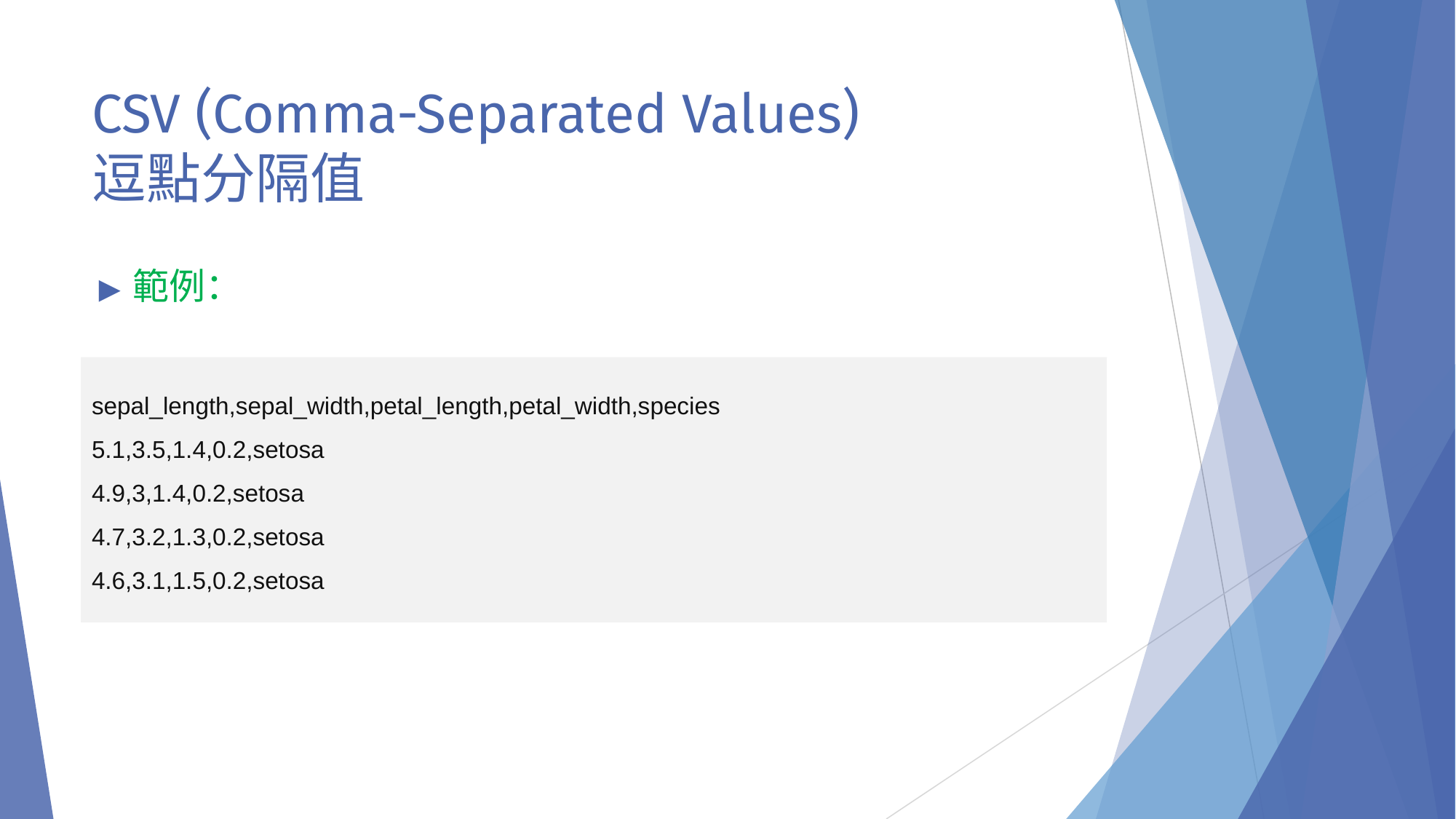

# CSV (Comma-Separated Values) 逗點分隔值
範例：
sepal_length,sepal_width,petal_length,petal_width,species
5.1,3.5,1.4,0.2,setosa
4.9,3,1.4,0.2,setosa
4.7,3.2,1.3,0.2,setosa
4.6,3.1,1.5,0.2,setosa